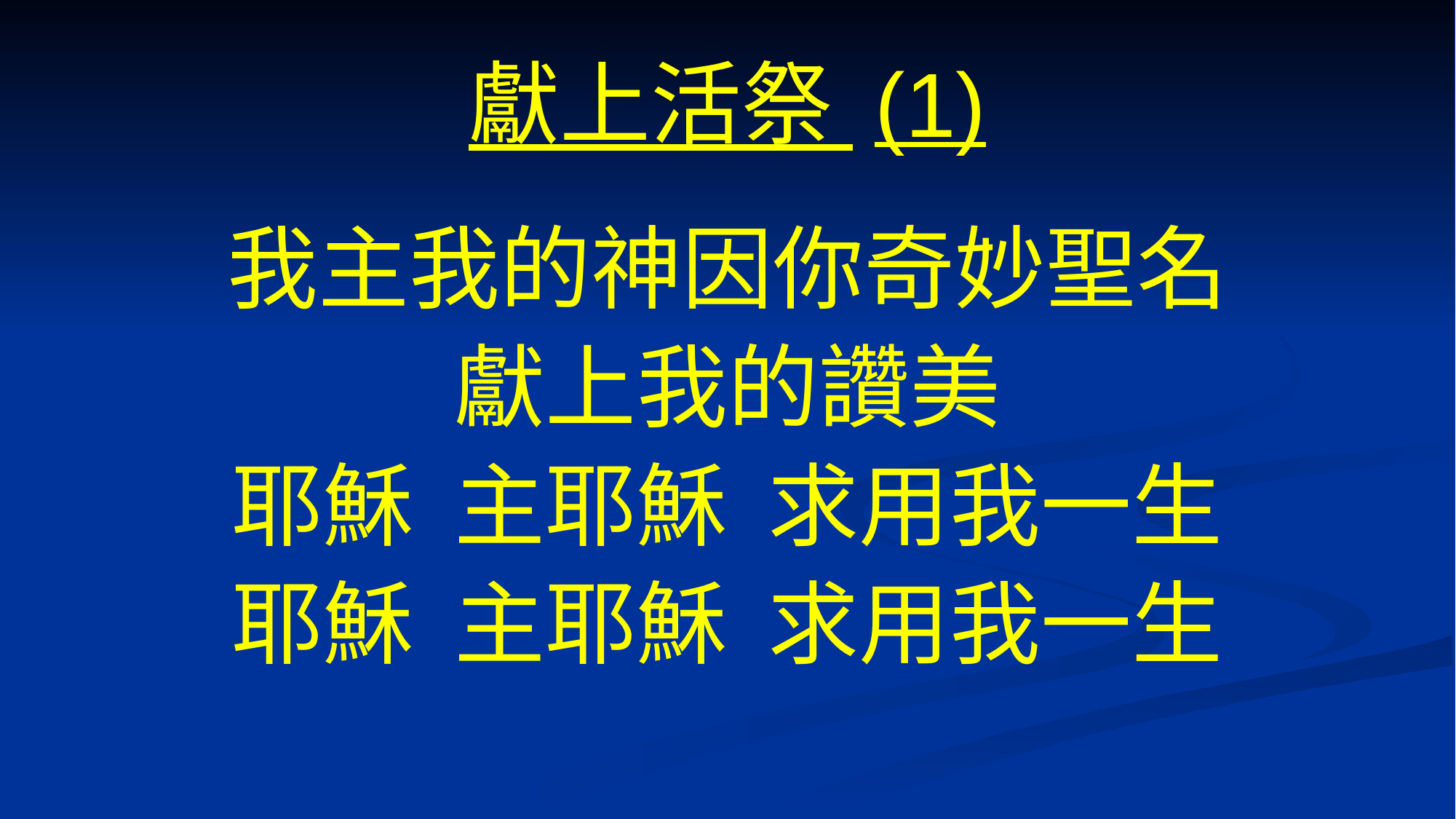

# 獻上活祭 (1)
我主我的神因你奇妙聖名
獻上我的讚美
耶穌  主耶穌  求用我一生
耶穌  主耶穌  求用我一生